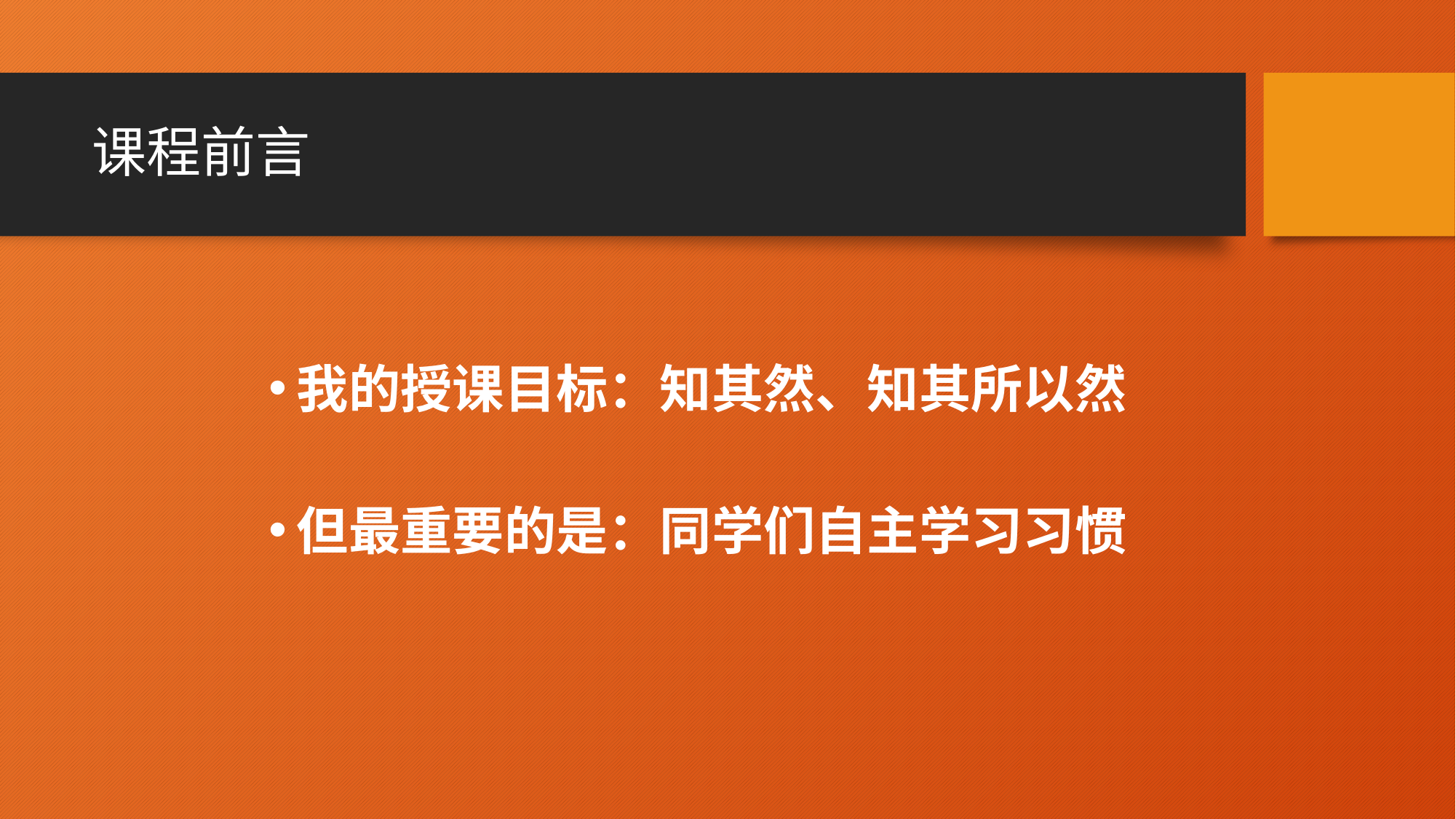

# 课程前言
我的授课目标：知其然、知其所以然

但最重要的是：同学们自主学习习惯